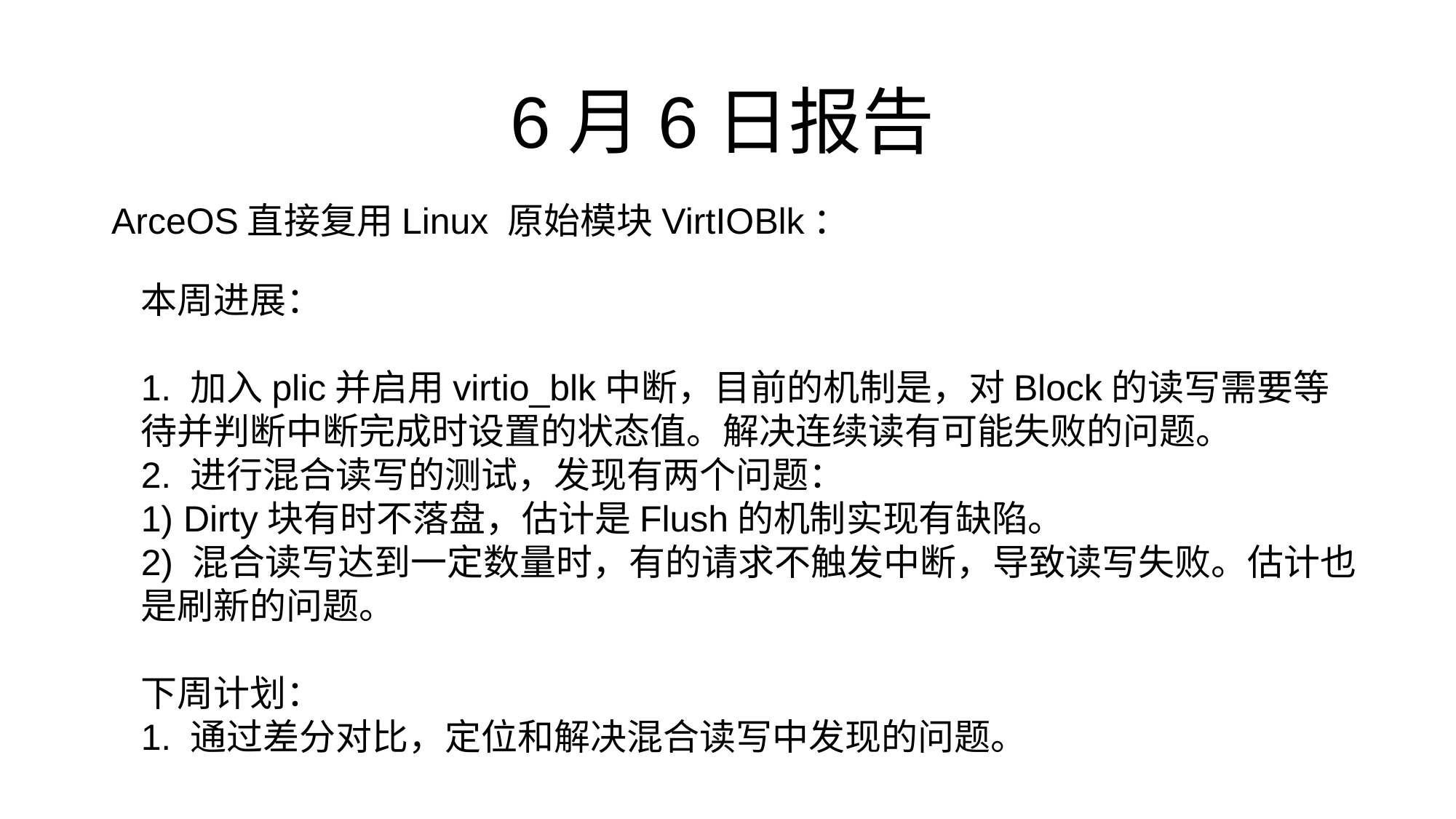

6月6日报告
ArceOS直接复用Linux 原始模块VirtIOBlk：
本周进展：

1. 加入plic并启用virtio_blk中断，目前的机制是，对Block的读写需要等待并判断中断完成时设置的状态值。解决连续读有可能失败的问题。
2. 进行混合读写的测试，发现有两个问题：
1) Dirty块有时不落盘，估计是Flush的机制实现有缺陷。
2) 混合读写达到一定数量时，有的请求不触发中断，导致读写失败。估计也是刷新的问题。

下周计划：
1. 通过差分对比，定位和解决混合读写中发现的问题。